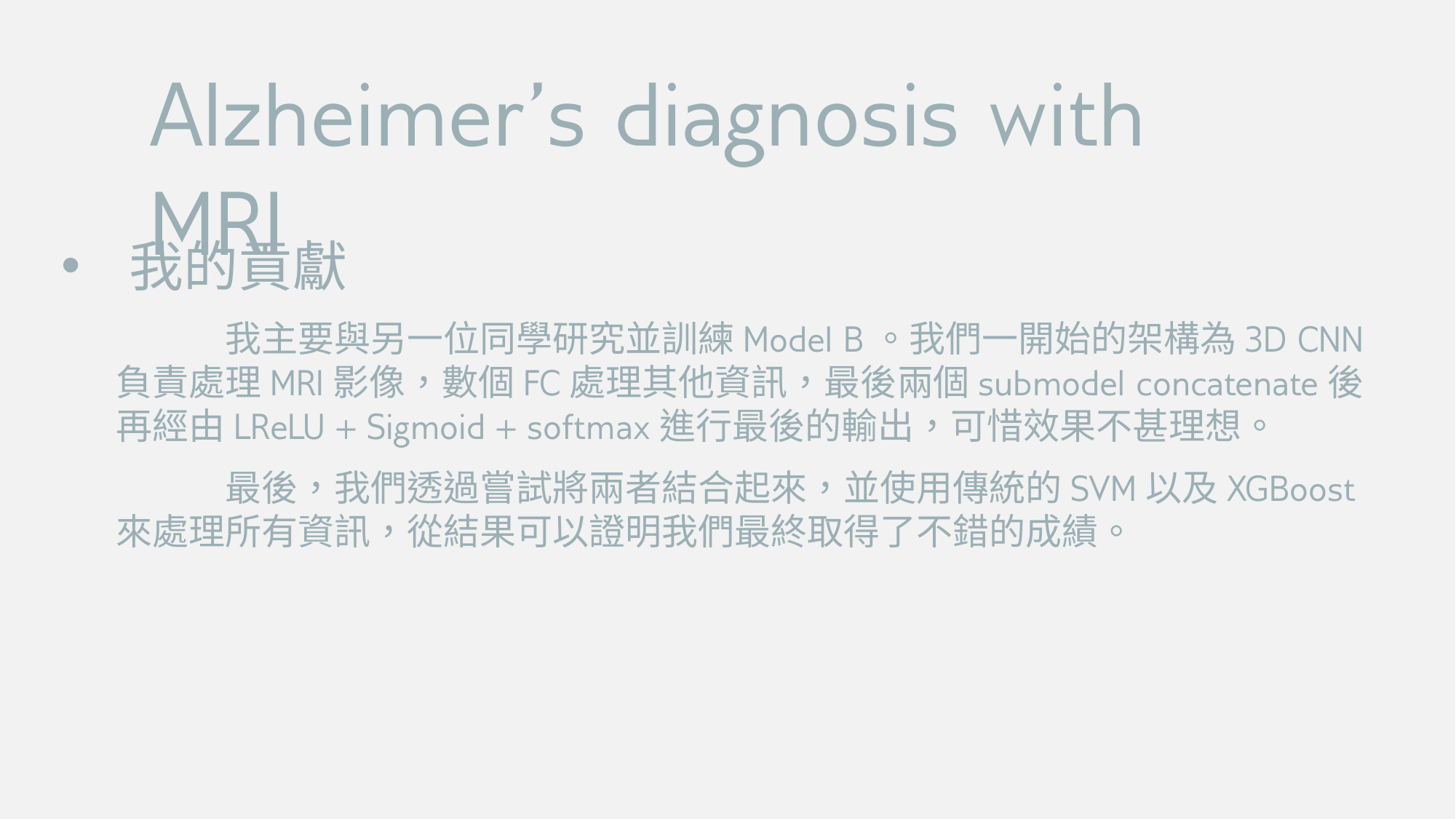

Alzheimer’s diagnosis with MRI
我的貢獻
	我主要與另一位同學研究並訓練Model B。我們一開始的架構為3D CNN負責處理MRI影像，數個FC處理其他資訊，最後兩個submodel concatenate後再經由LReLU + Sigmoid + softmax進行最後的輸出，可惜效果不甚理想。
	最後，我們透過嘗試將兩者結合起來，並使用傳統的SVM以及XGBoost來處理所有資訊，從結果可以證明我們最終取得了不錯的成績。